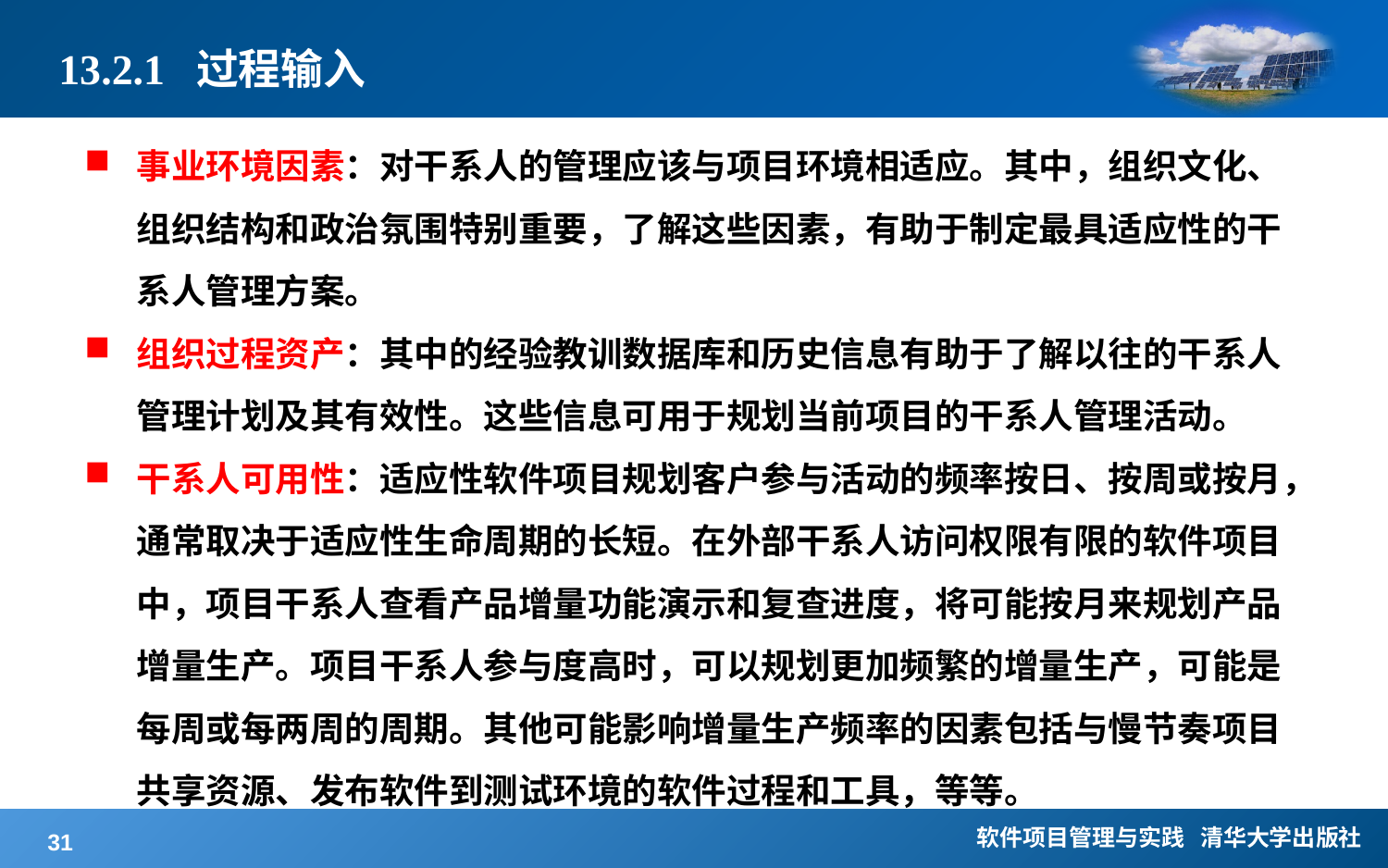

# 13.2.1  过程输入
事业环境因素：对干系人的管理应该与项目环境相适应。其中，组织文化、组织结构和政治氛围特别重要，了解这些因素，有助于制定最具适应性的干系人管理方案。
组织过程资产：其中的经验教训数据库和历史信息有助于了解以往的干系人管理计划及其有效性。这些信息可用于规划当前项目的干系人管理活动。
干系人可用性：适应性软件项目规划客户参与活动的频率按日、按周或按月，通常取决于适应性生命周期的长短。在外部干系人访问权限有限的软件项目中，项目干系人查看产品增量功能演示和复查进度，将可能按月来规划产品增量生产。项目干系人参与度高时，可以规划更加频繁的增量生产，可能是每周或每两周的周期。其他可能影响增量生产频率的因素包括与慢节奏项目共享资源、发布软件到测试环境的软件过程和工具，等等。